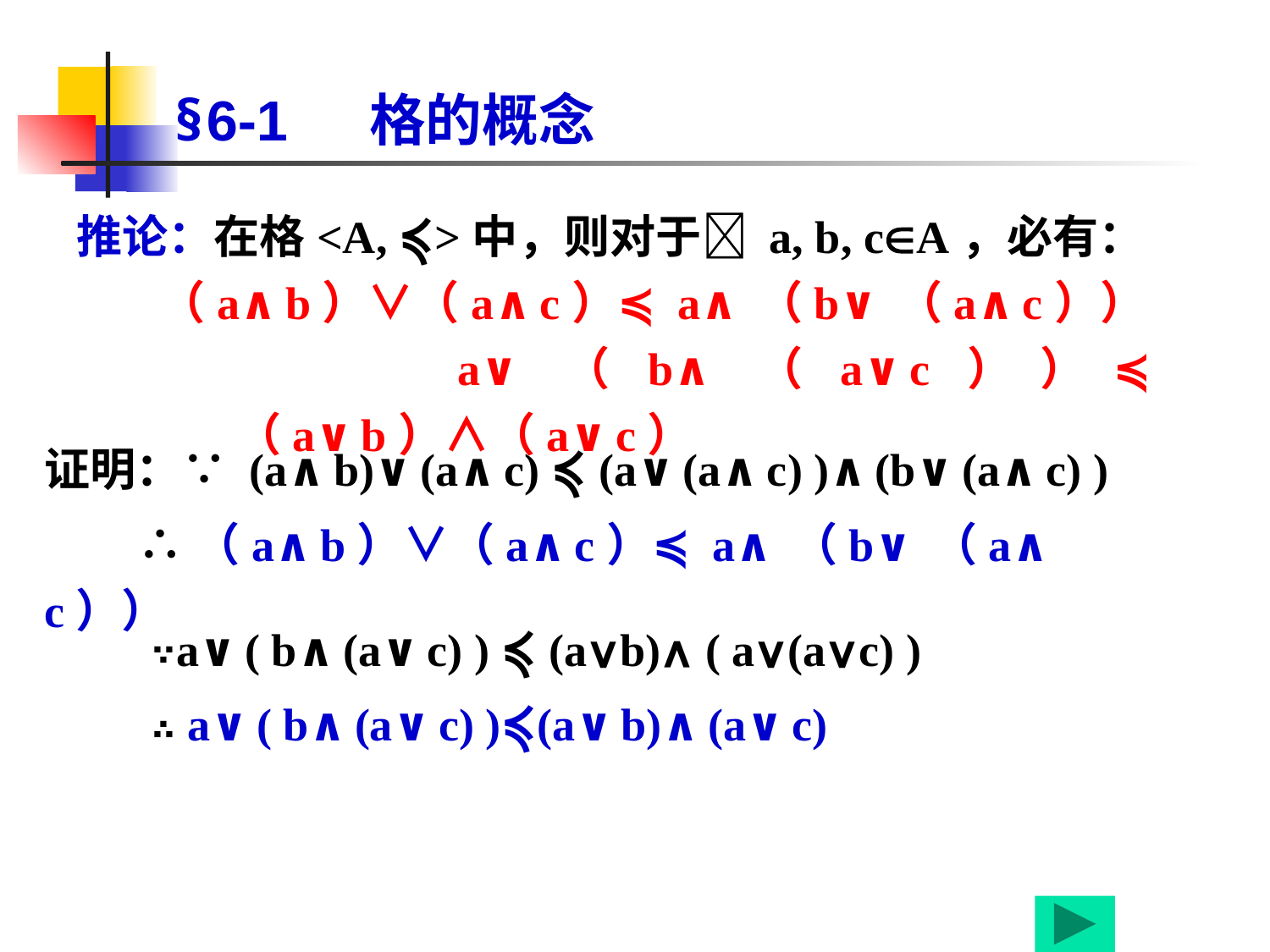

# §6-1  格的概念
推论：在格<A, ≼>中，则对于∀ a, b, c∈A，必有：
       （a∧b）∨（a∧c）≼ a∧（b∨（a∧c））
          a∨（b∧（a∨c））≼ （a∨b）∧（a∨c）
证明：∵ (a∧b)∨(a∧c) ≼ (a∨(a∧c) )∧(b∨(a∧c) )
         ∴（a∧b）∨（a∧c）≼ a∧（b∨（a∧c））
 ∵a∨( b∧(a∨c) ) ≼ (a∨b)∧ ( a∨(a∨c) )
 ∴ a∨( b∧(a∨c) )≼(a∨b)∧(a∨c)
35